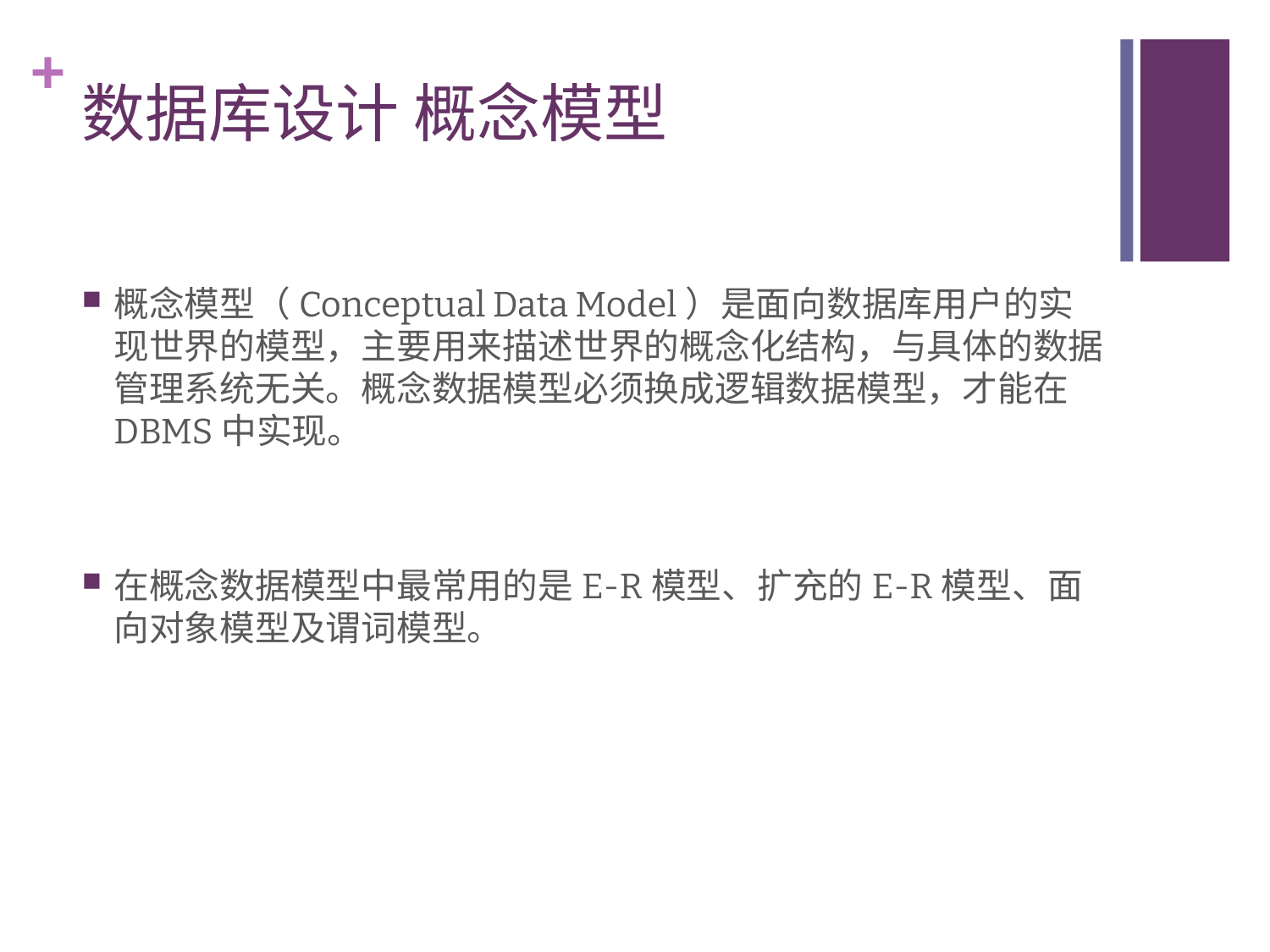

# 数据库设计 概念模型
概念模型（Conceptual Data Model）是面向数据库用户的实现世界的模型，主要用来描述世界的概念化结构，与具体的数据管理系统无关。概念数据模型必须换成逻辑数据模型，才能在DBMS中实现。

在概念数据模型中最常用的是E-R模型、扩充的E-R模型、面向对象模型及谓词模型。